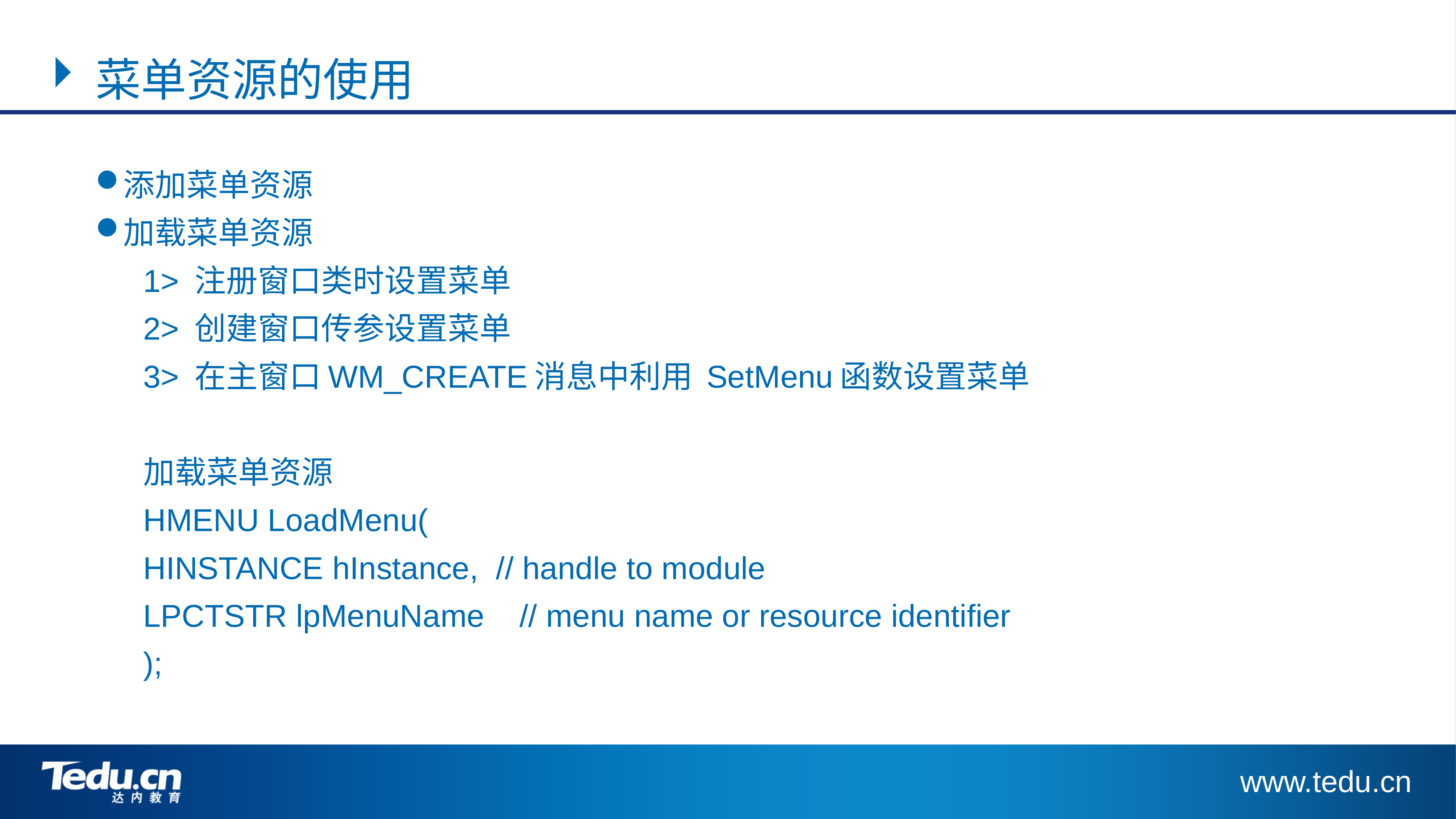

菜单资源的使用
添加菜单资源
加载菜单资源
	1> 注册窗口类时设置菜单
	2> 创建窗口传参设置菜单
	3> 在主窗口WM_CREATE消息中利用 SetMenu函数设置菜单

	加载菜单资源
	HMENU LoadMenu(
		HINSTANCE hInstance,  // handle to module
		LPCTSTR lpMenuName    // menu name or resource identifier
	);